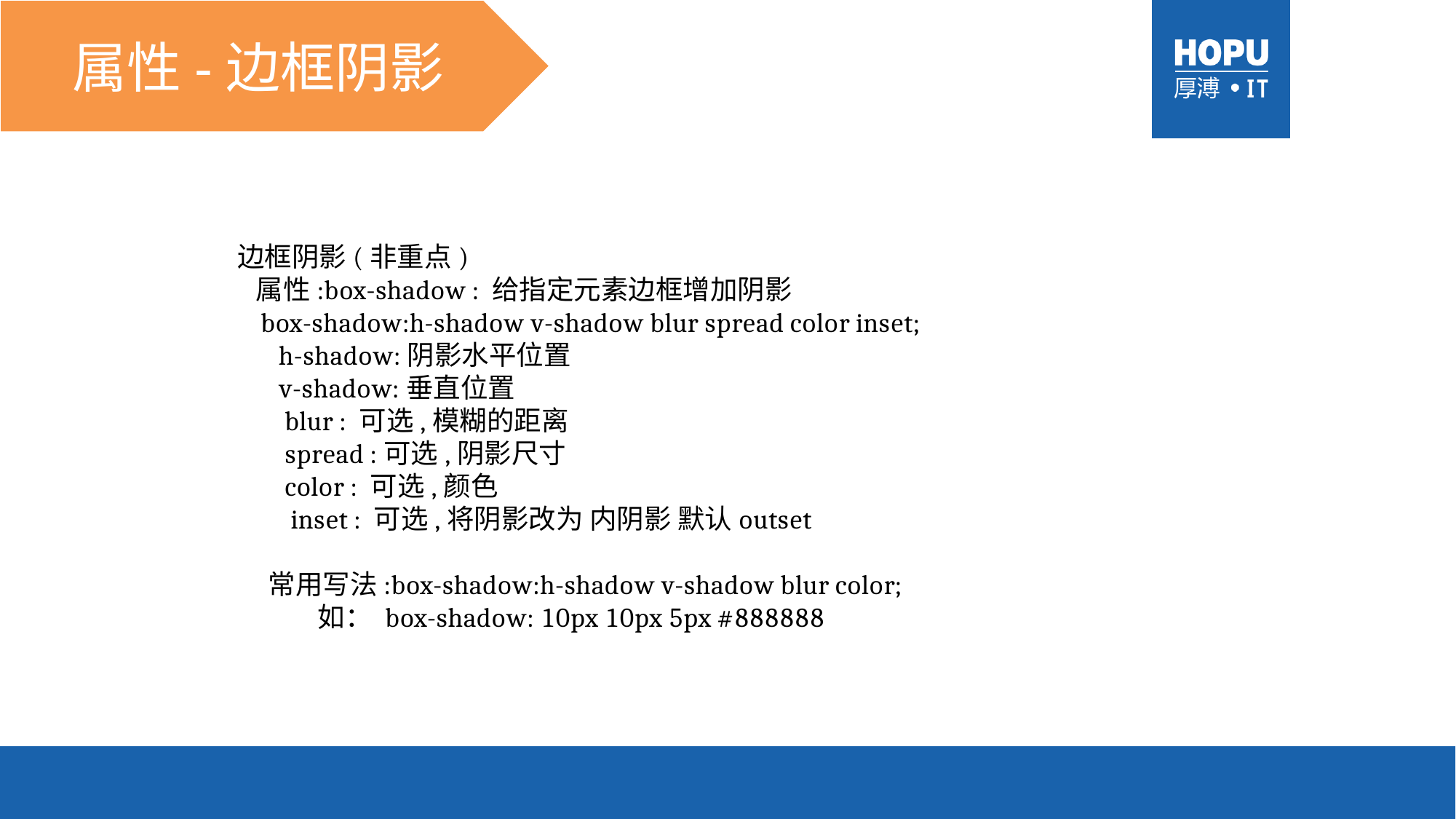

属性-边框阴影
 边框阴影(非重点)
    属性:box-shadow : 给指定元素边框增加阴影
      box-shadow:h-shadow v-shadow blur spread color inset;
         h-shadow:阴影水平位置
         v-shadow:垂直位置
          blur : 可选,模糊的距离
          spread :可选,阴影尺寸
          color : 可选,颜色
           inset : 可选,将阴影改为 内阴影 默认outset

      常用写法:box-shadow:h-shadow v-shadow blur color;
              如： box-shadow: 10px 10px 5px #888888